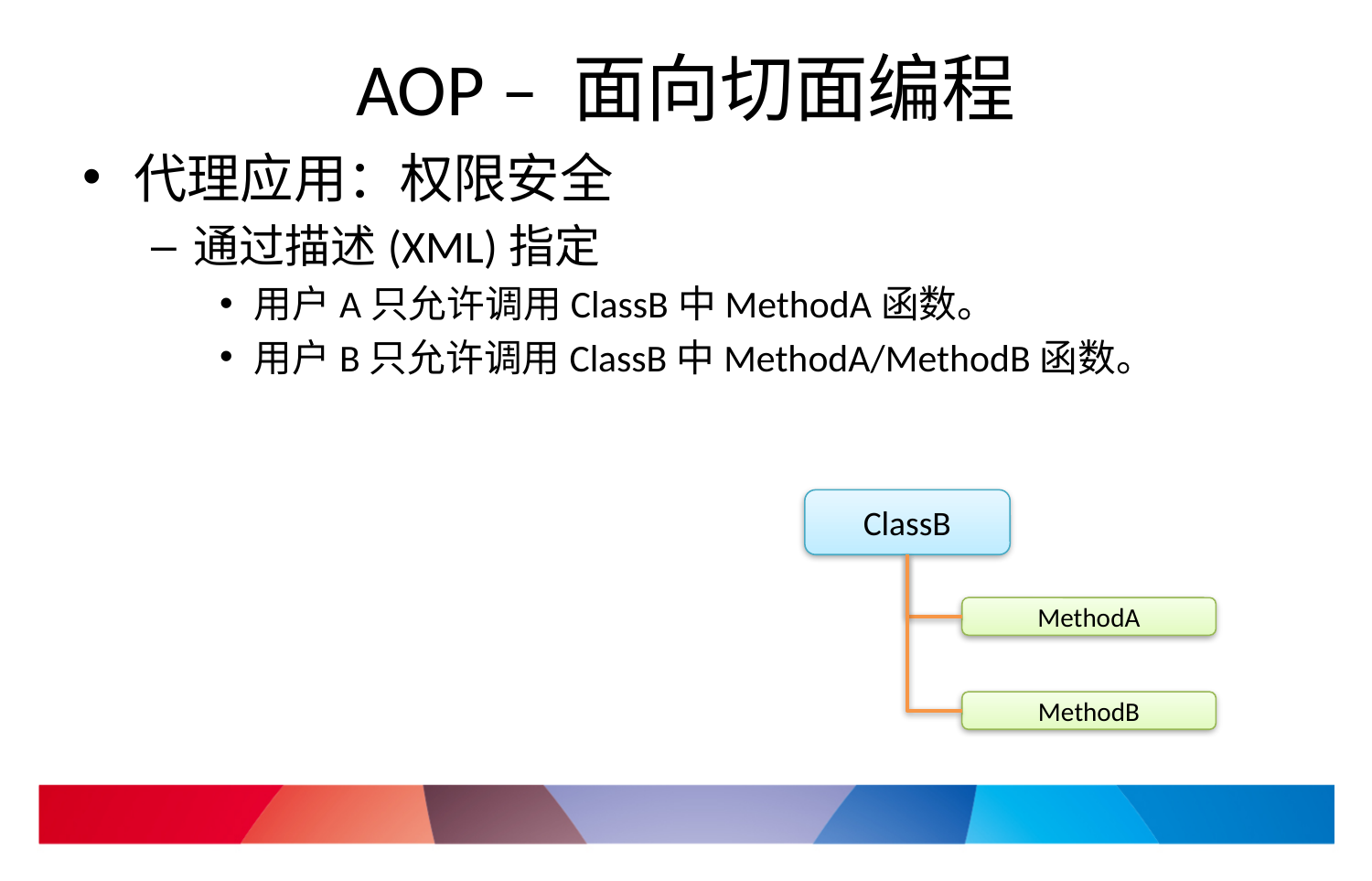

# AOP – 面向切面编程
代理应用：权限安全
通过描述(XML)指定
用户A只允许调用ClassB中MethodA函数。
用户B只允许调用ClassB中MethodA/MethodB函数。
ClassB
MethodA
MethodB